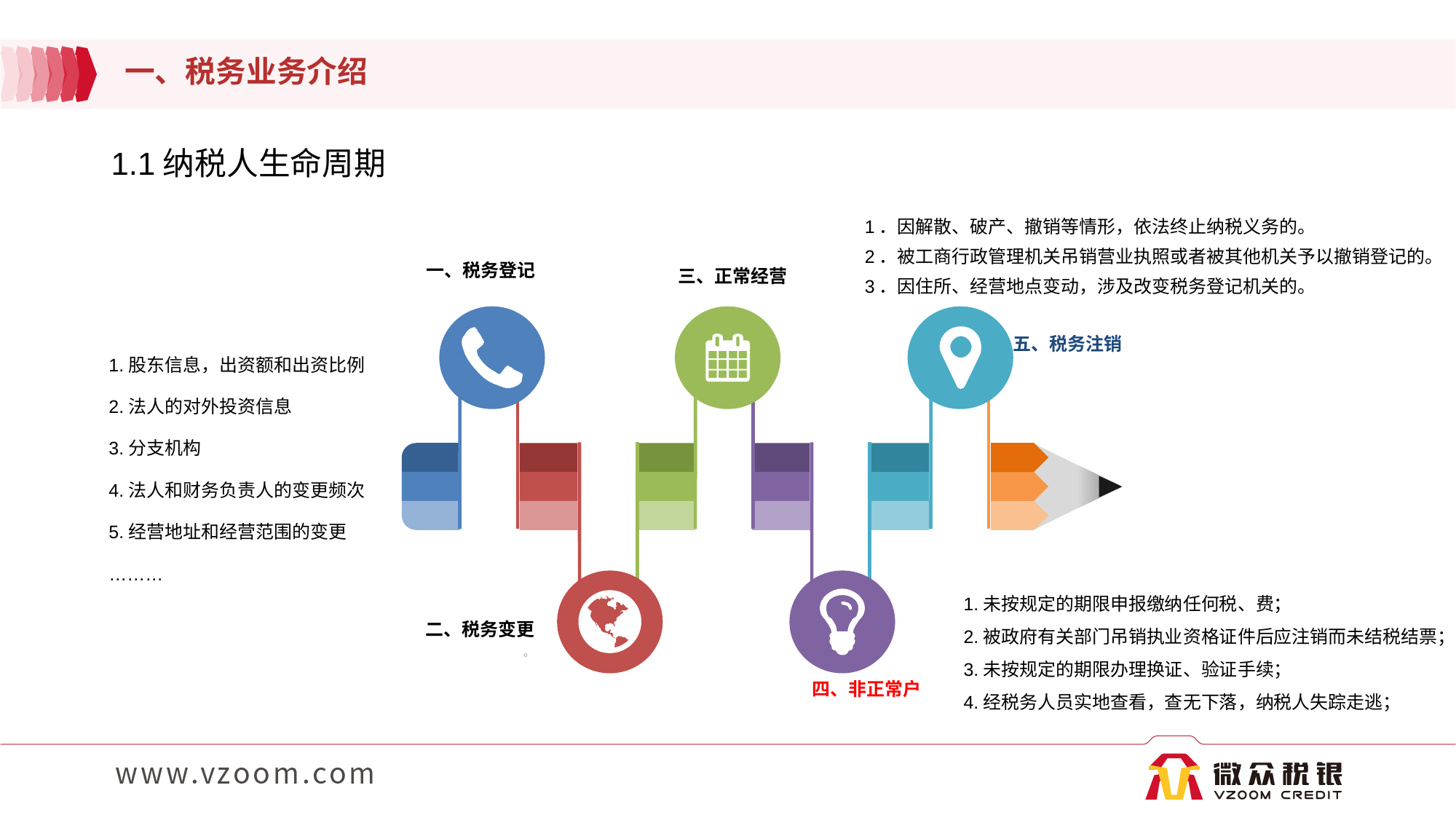

一、税务业务介绍
   1.1纳税人生命周期
1．因解散、破产、撤销等情形，依法终止纳税义务的。
2．被工商行政管理机关吊销营业执照或者被其他机关予以撤销登记的。
3．因住所、经营地点变动，涉及改变税务登记机关的。
一、税务登记
三、正常经营

五、税务注销
1.股东信息，出资额和出资比例
2.法人的对外投资信息
3.分支机构
4.法人和财务负责人的变更频次
5.经营地址和经营范围的变更
………

1.未按规定的期限申报缴纳任何税、费；
2.被政府有关部门吊销执业资格证件后应注销而未结税结票；
3.未按规定的期限办理换证、验证手续；
4.经税务人员实地查看，查无下落，纳税人失踪走逃；
二、税务变更
。
四、非正常户